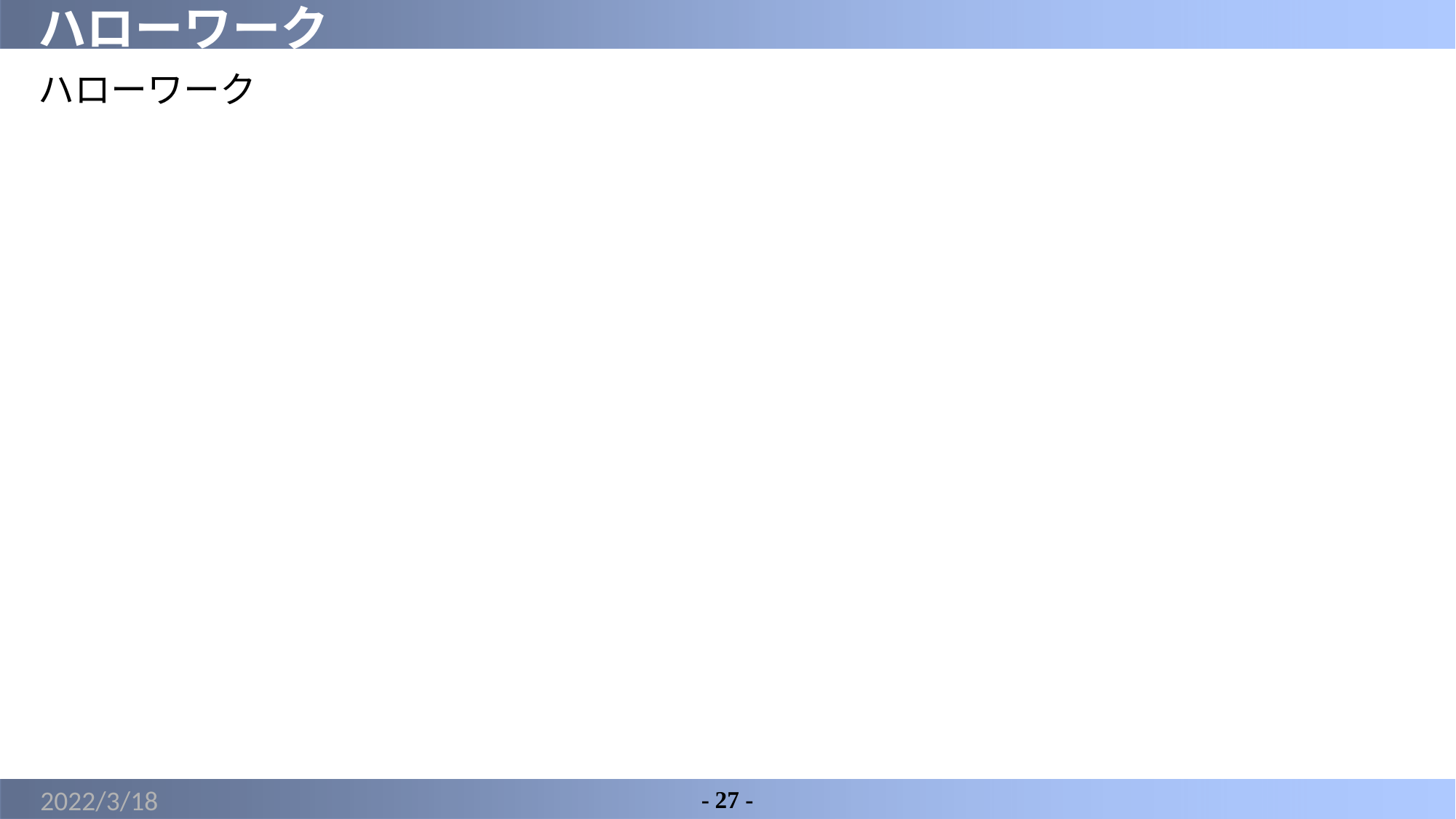

# ハローワーク
ハローワーク
2022/3/18
- 27 -